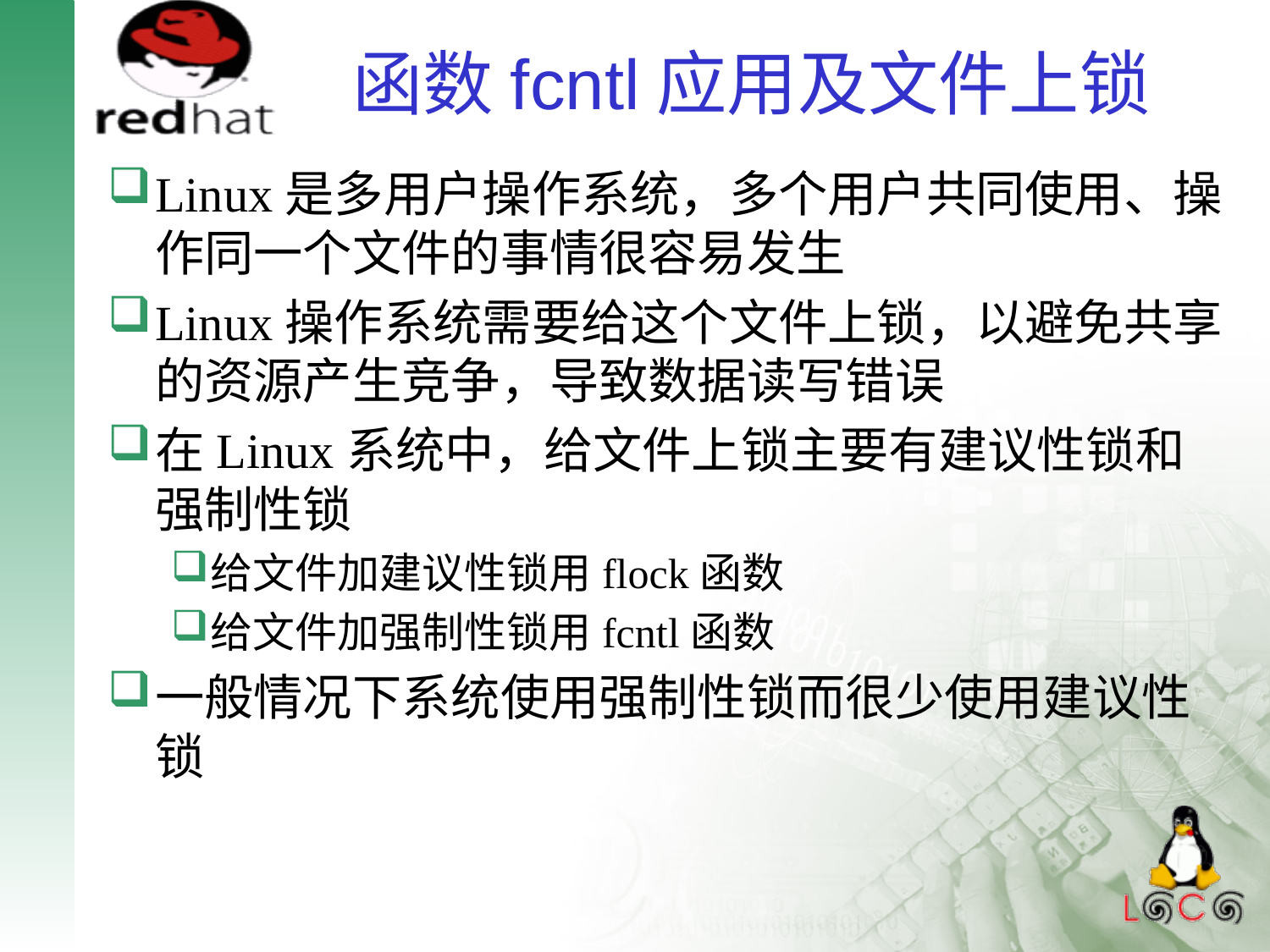

# 函数fcntl应用及文件上锁
Linux是多用户操作系统，多个用户共同使用、操作同一个文件的事情很容易发生
Linux操作系统需要给这个文件上锁，以避免共享的资源产生竞争，导致数据读写错误
在Linux系统中，给文件上锁主要有建议性锁和强制性锁
给文件加建议性锁用flock函数
给文件加强制性锁用fcntl函数
一般情况下系统使用强制性锁而很少使用建议性锁